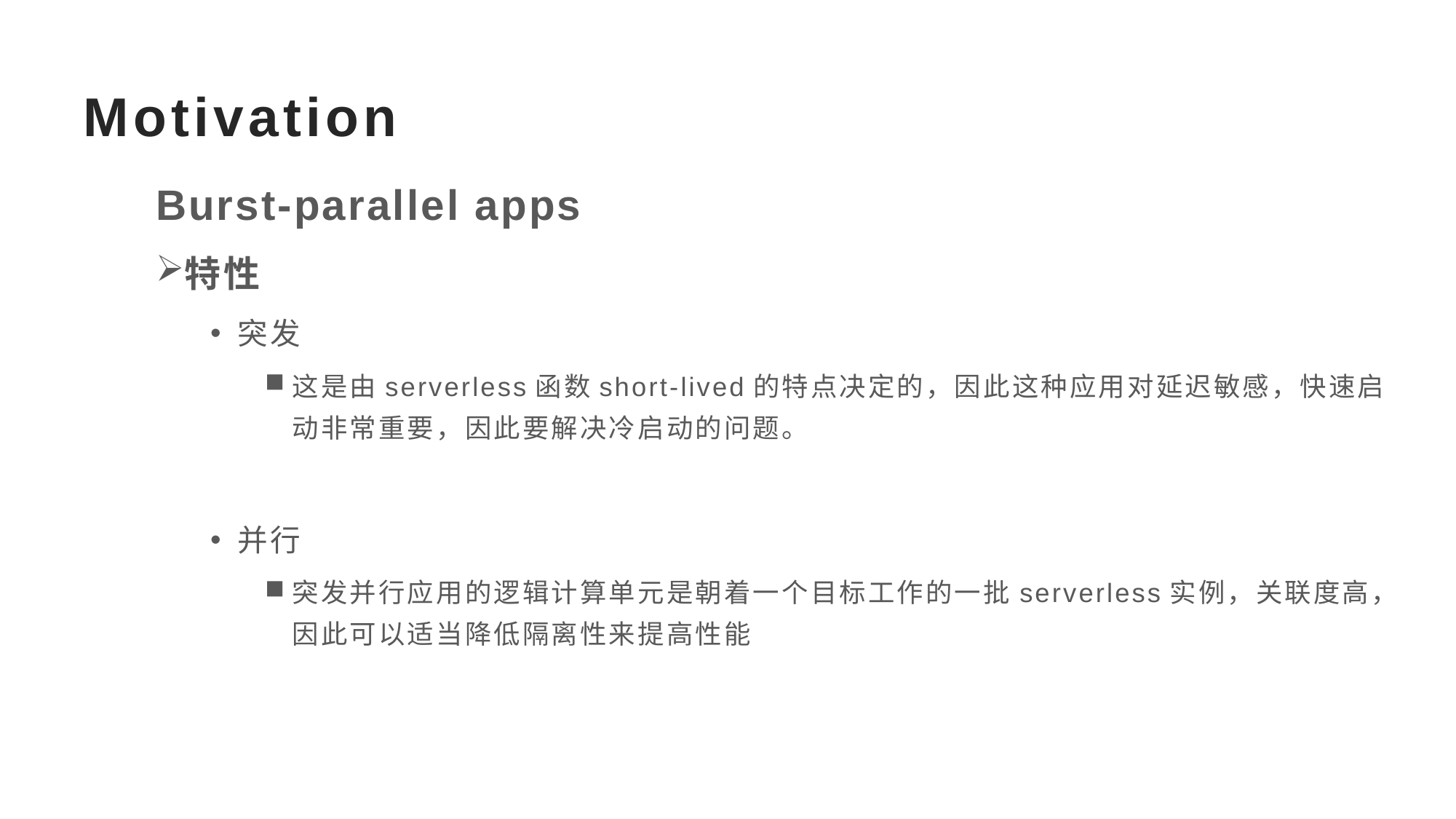

# Motivation
Burst-parallel apps
特性
突发
这是由serverless函数short-lived的特点决定的，因此这种应用对延迟敏感，快速启动非常重要，因此要解决冷启动的问题。

并行
突发并行应用的逻辑计算单元是朝着一个目标工作的一批serverless实例，关联度高，因此可以适当降低隔离性来提高性能